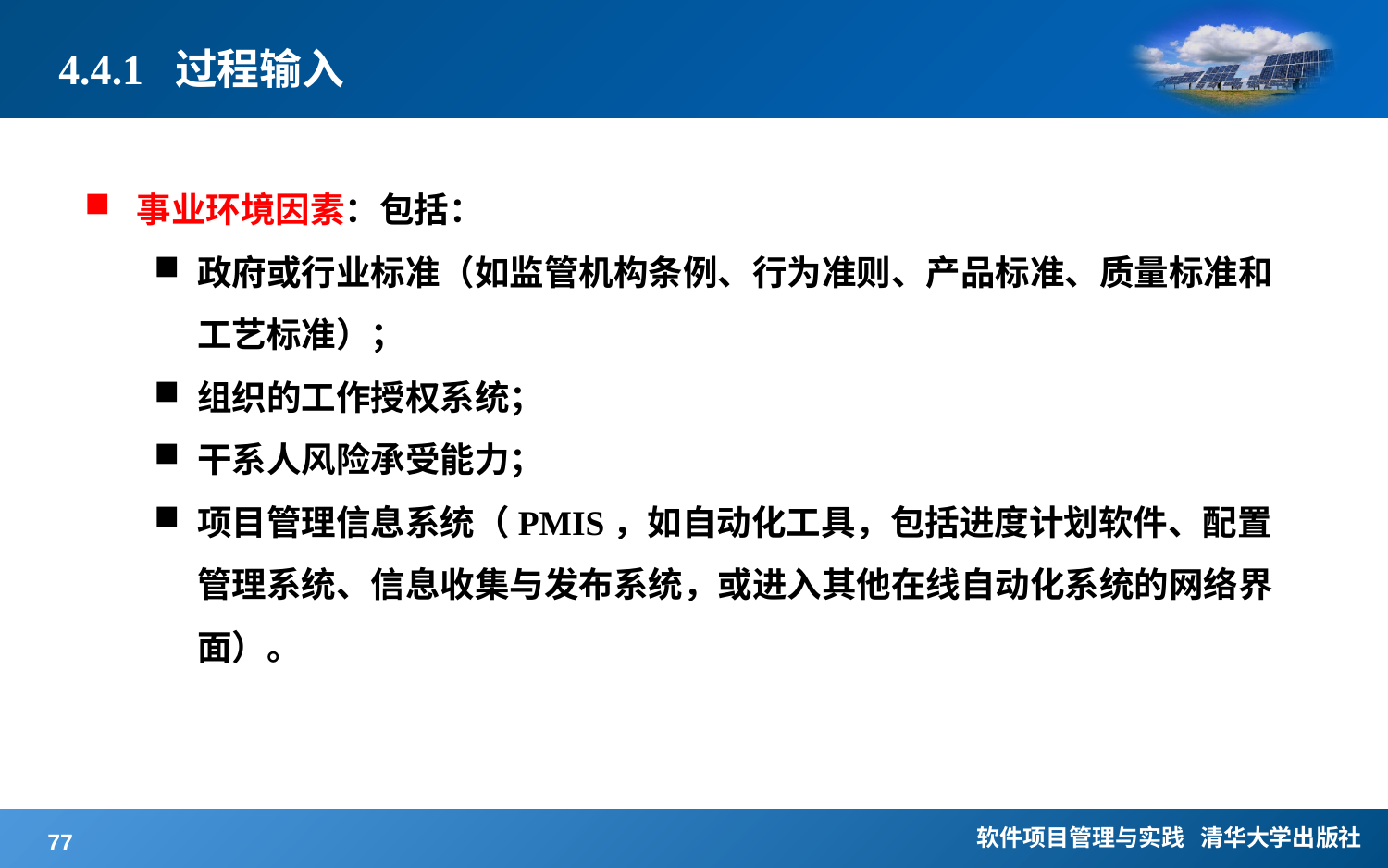

# 4.4.1  过程输入
事业环境因素：包括：
政府或行业标准（如监管机构条例、行为准则、产品标准、质量标准和工艺标准）；
组织的工作授权系统；
干系人风险承受能力；
项目管理信息系统（PMIS，如自动化工具，包括进度计划软件、配置管理系统、信息收集与发布系统，或进入其他在线自动化系统的网络界面）。